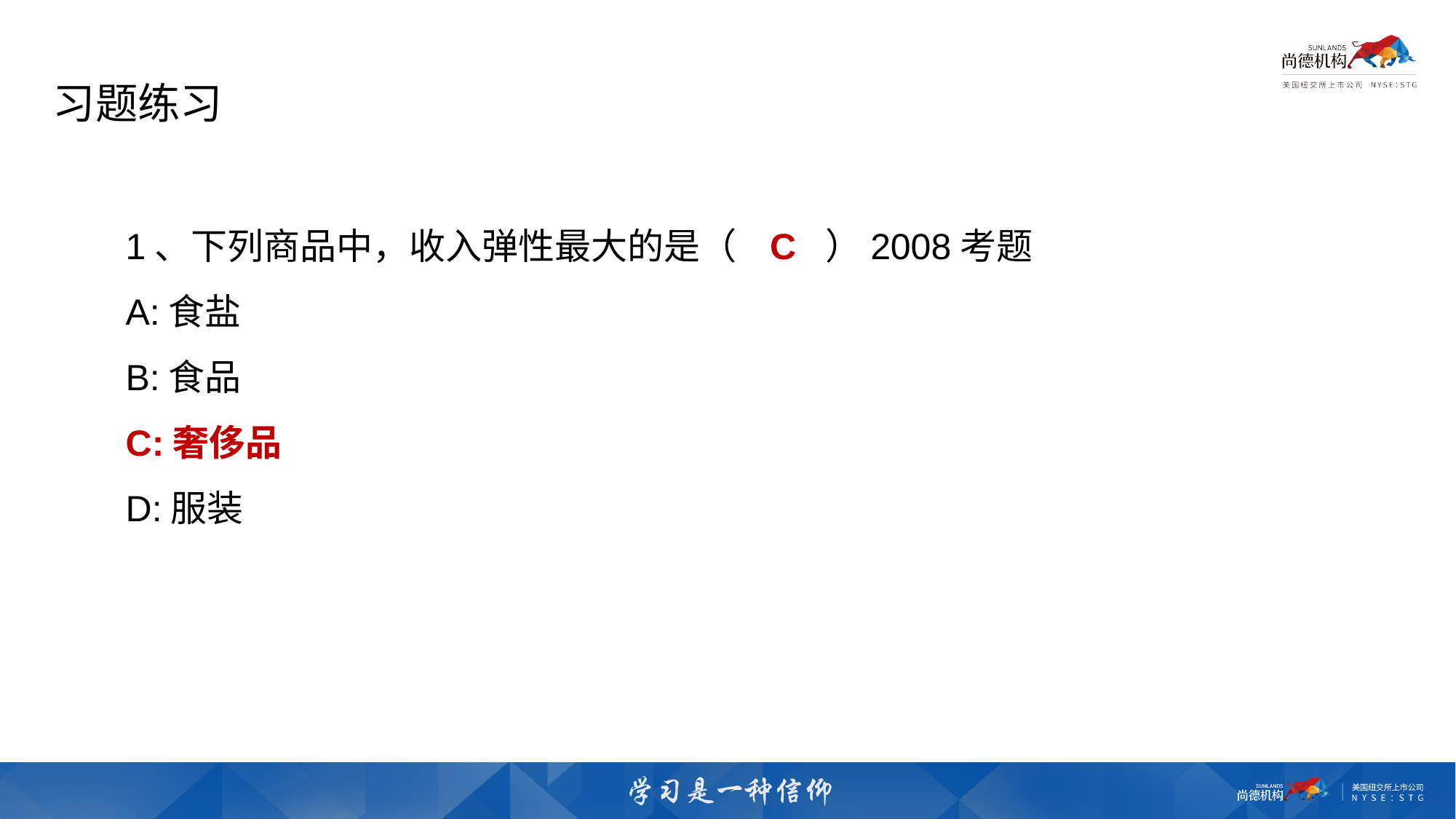

习题练习
1、下列商品中，收入弹性最大的是（   C  ）2008考题
A:食盐
B:食品
C:奢侈品
D:服装